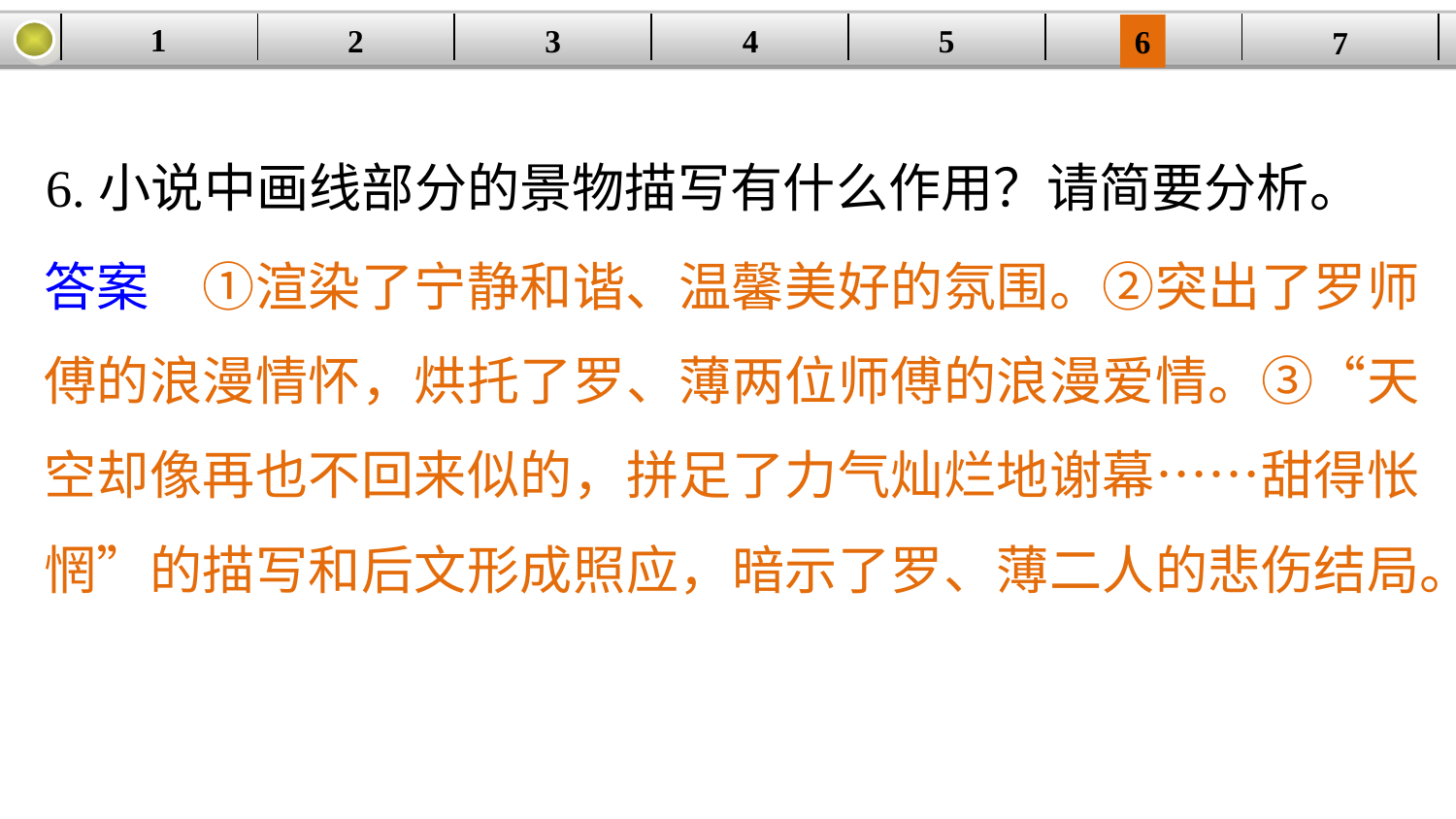

1
5
3
2
|  |  |  |  |  |  |  |
| --- | --- | --- | --- | --- | --- | --- |
4
6
7

6.小说中画线部分的景物描写有什么作用？请简要分析。
答案　①渲染了宁静和谐、温馨美好的氛围。②突出了罗师傅的浪漫情怀，烘托了罗、薄两位师傅的浪漫爱情。③“天空却像再也不回来似的，拼足了力气灿烂地谢幕……甜得怅惘”的描写和后文形成照应，暗示了罗、薄二人的悲伤结局。